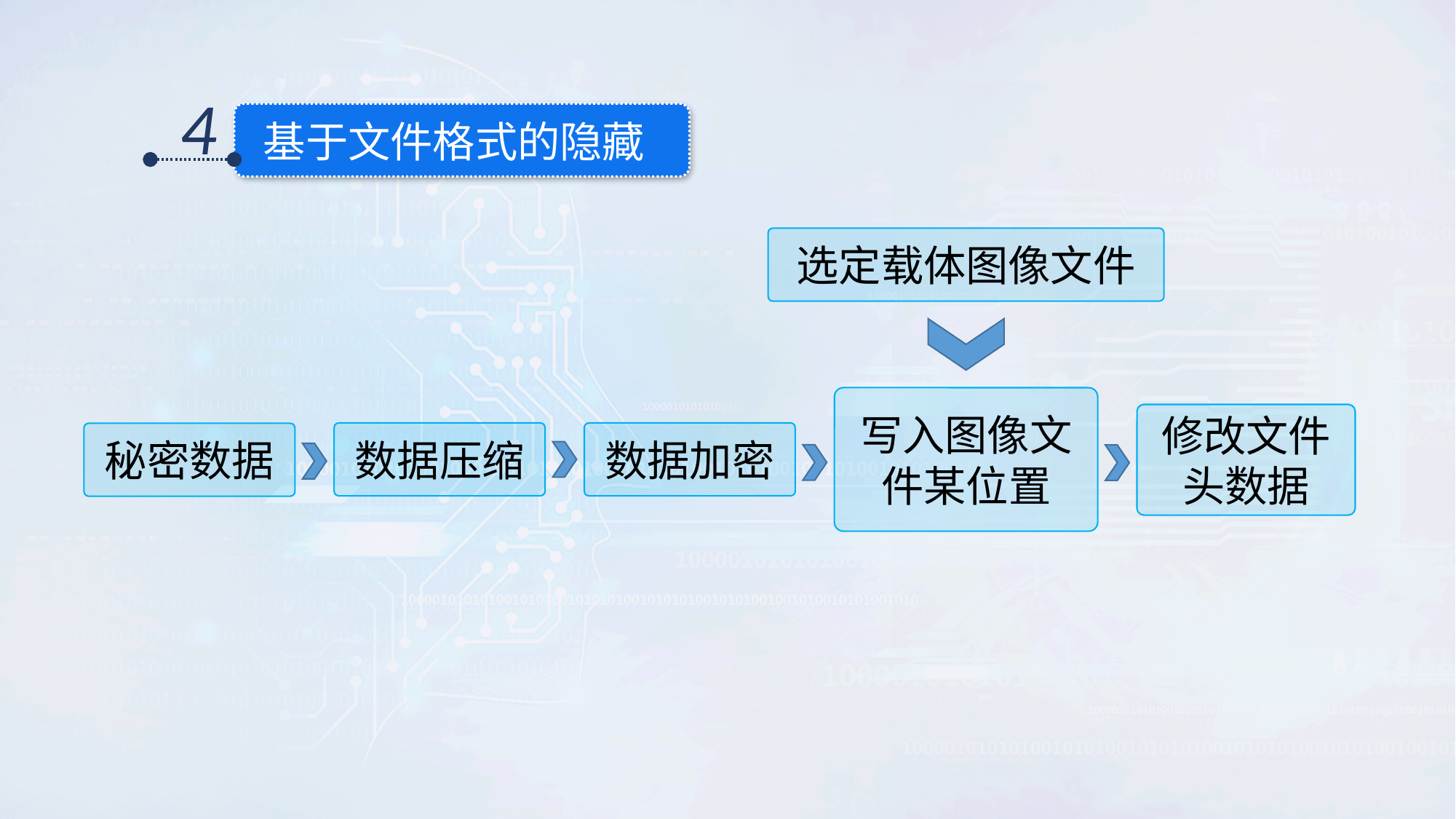

4

基于文件格式的隐藏
选定载体图像文件

写入图像文件某位置
修改文件头数据
数据加密
数据压缩
秘密数据